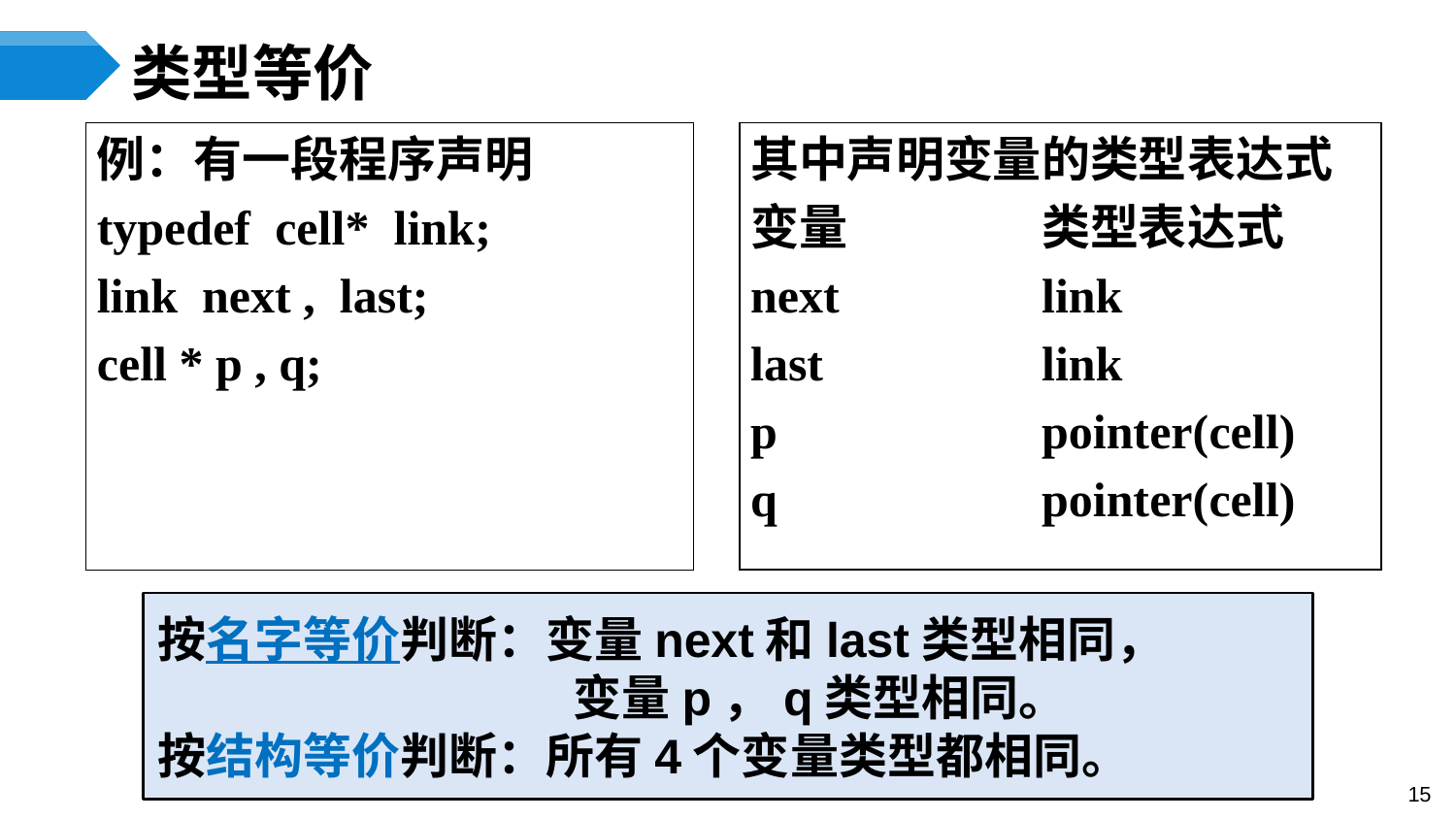

# 类型等价
例：有一段程序声明
typedef  cell*  link;
link  next ,  last;
cell * p , q;
其中声明变量的类型表达式
变量		类型表达式
next		link
last		link
p		pointer(cell)
q		pointer(cell)
按名字等价判断：变量next和last类型相同，
                                     变量p，q类型相同。
按结构等价判断：所有4个变量类型都相同。
15